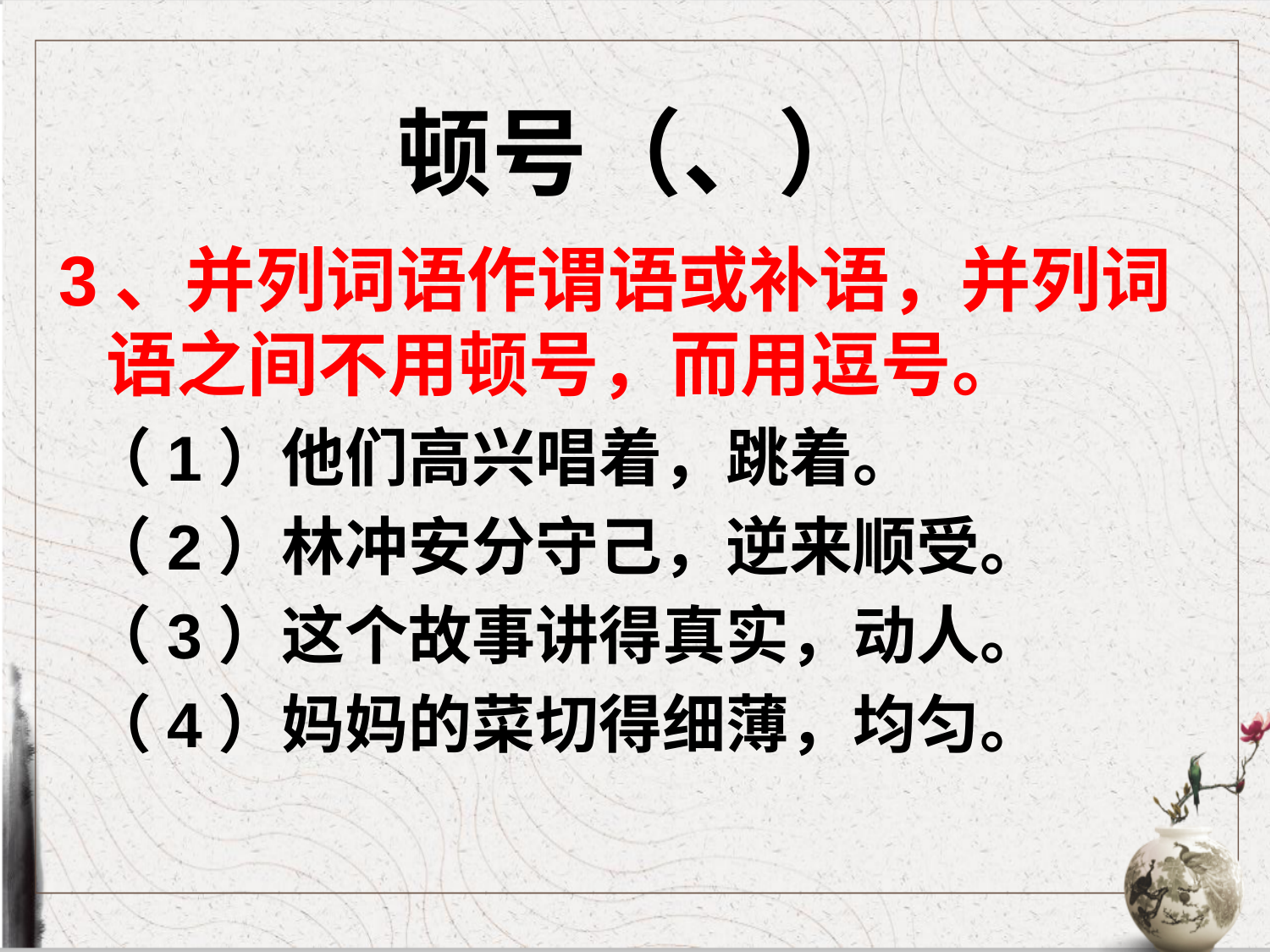

# 顿号（、）
3、并列词语作谓语或补语，并列词语之间不用顿号，而用逗号。
 （1）他们高兴唱着，跳着。
 （2）林冲安分守己，逆来顺受。
 （3）这个故事讲得真实，动人。
 （4）妈妈的菜切得细薄，均匀。